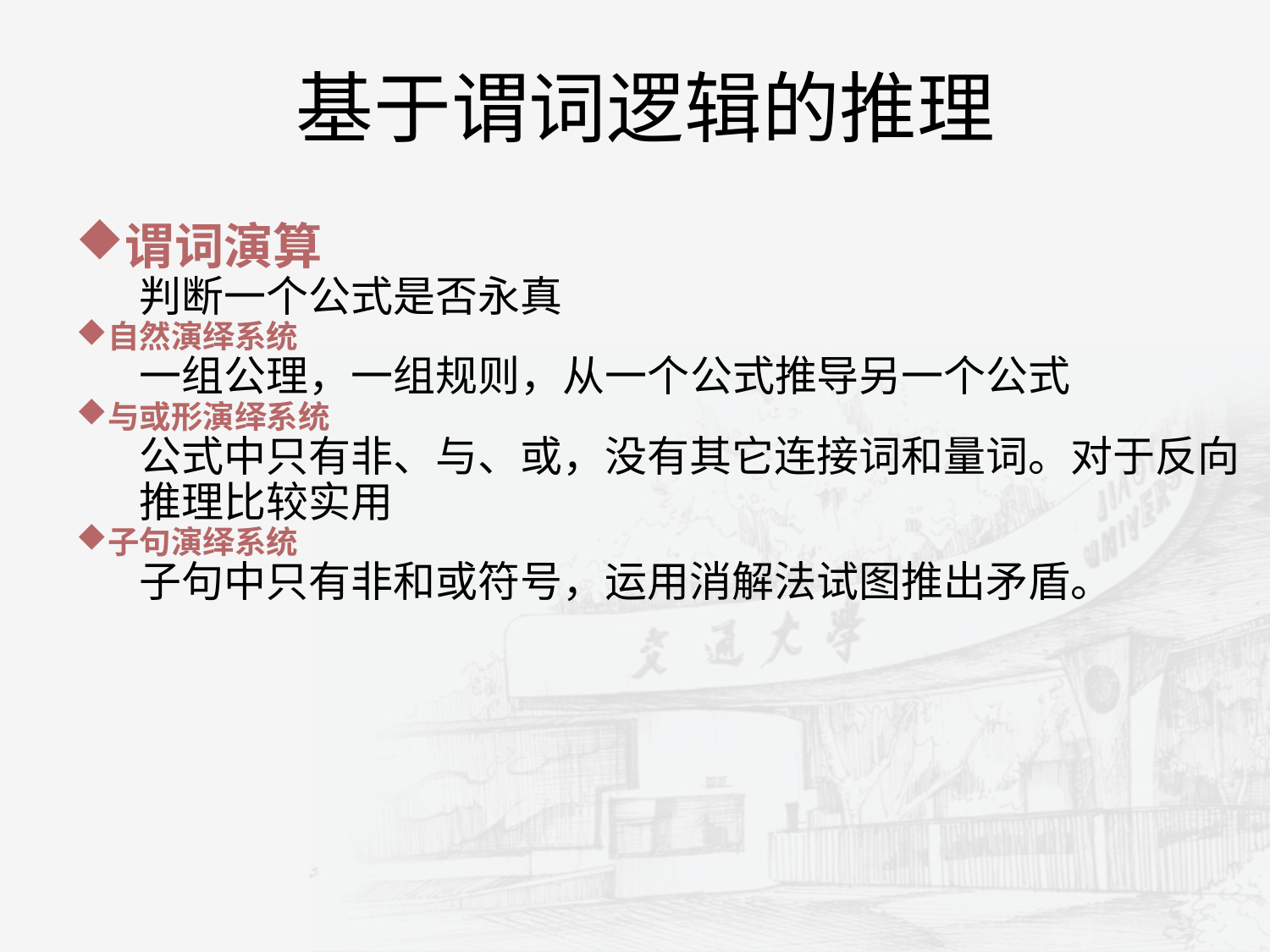

基于谓词逻辑的推理
谓词演算
判断一个公式是否永真
自然演绎系统
一组公理，一组规则，从一个公式推导另一个公式
与或形演绎系统
公式中只有非、与、或，没有其它连接词和量词。对于反向推理比较实用
子句演绎系统
子句中只有非和或符号，运用消解法试图推出矛盾。
13